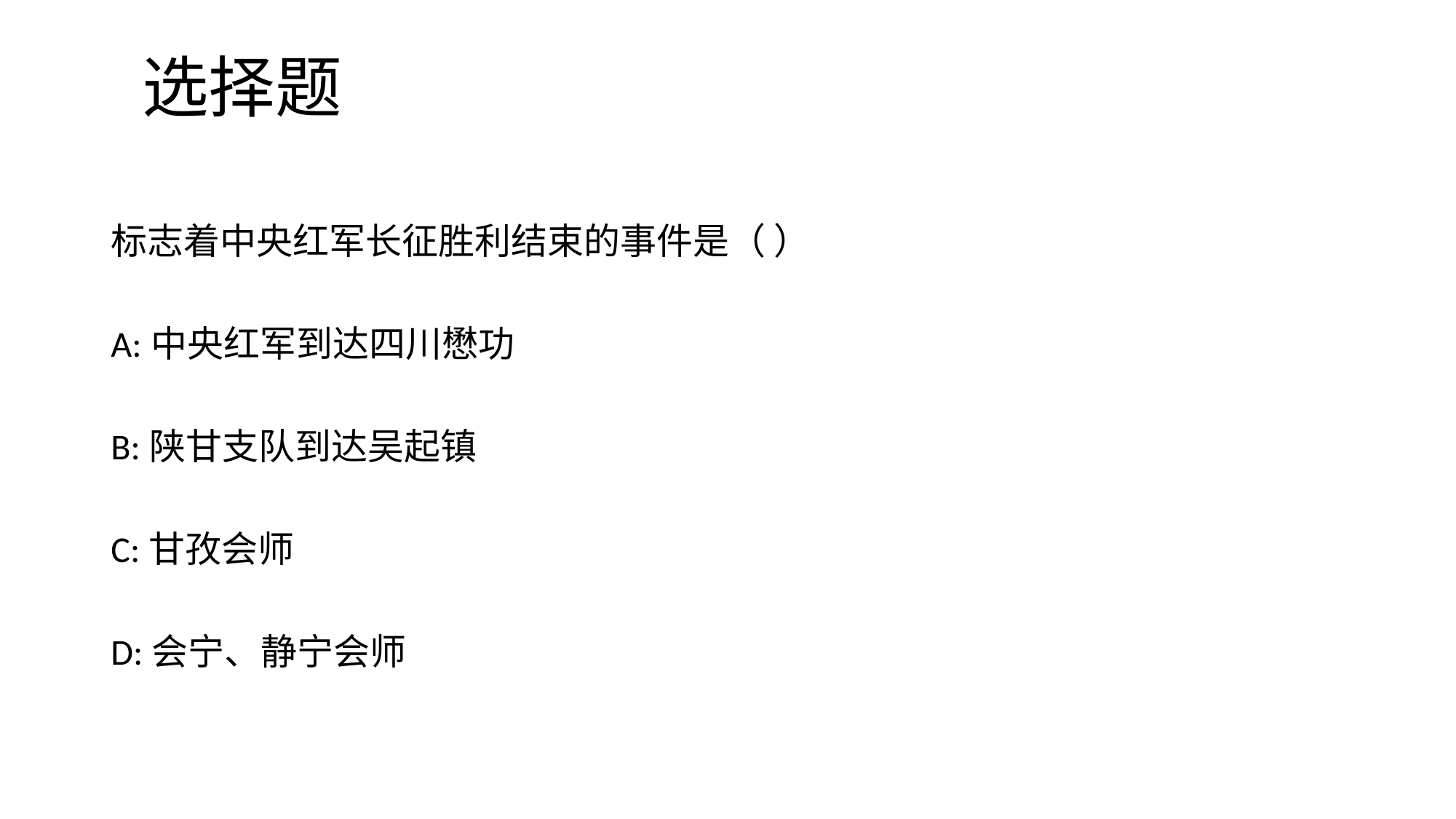

# 选择题
标志着中央红军长征胜利结束的事件是（ ）
A:中央红军到达四川懋功
B:陕甘支队到达吴起镇
C:甘孜会师
D:会宁、静宁会师